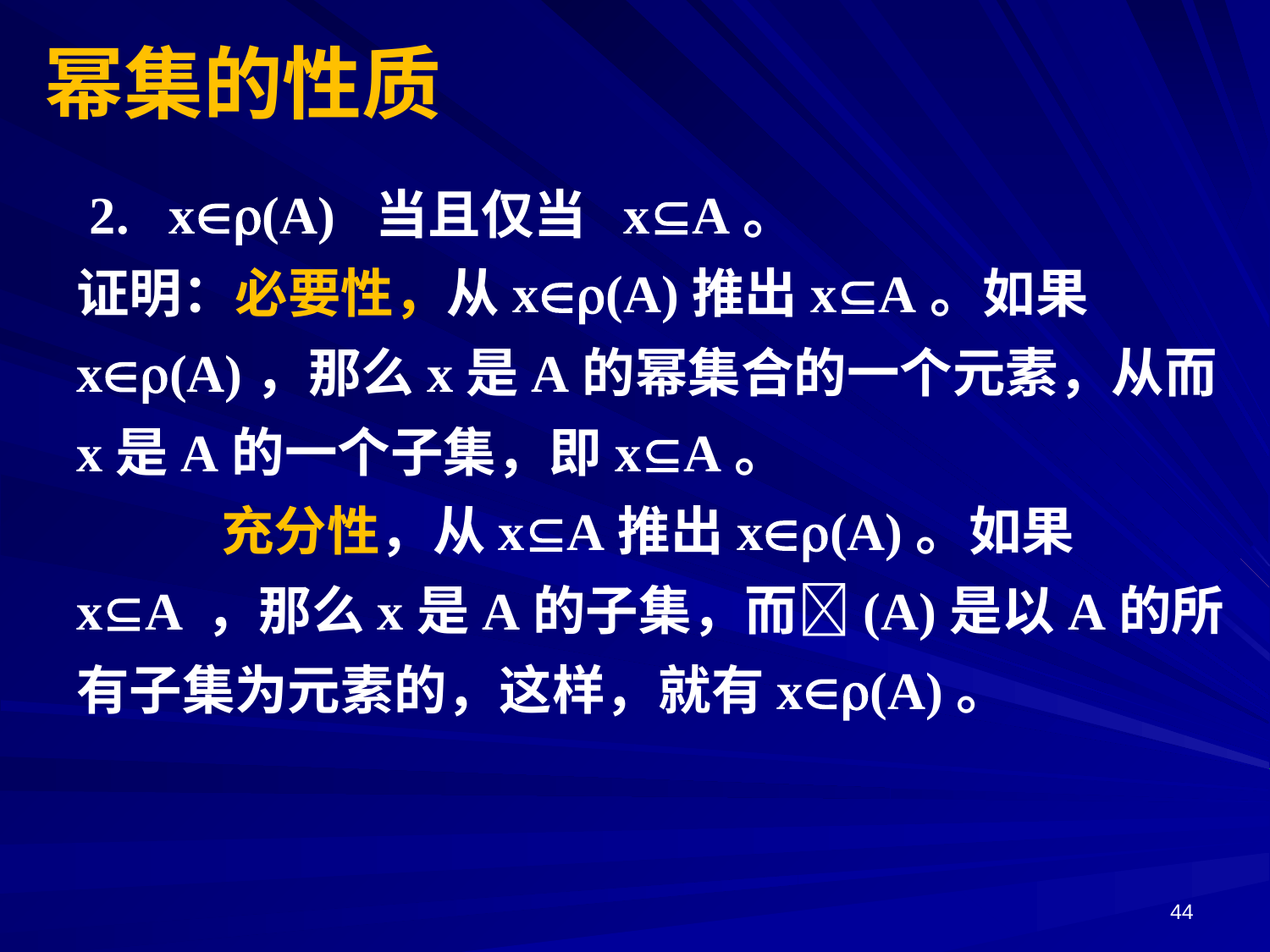

幂集的性质
	 2.   x∈ρ(A)  当且仅当  x⊆A。
      证明：必要性，从x∈ρ(A)推出x⊆A。如果x∈ρ(A)，那么x是A的幂集合的一个元素，从而x是A的一个子集，即x⊆A。
                  充分性，从x⊆A推出x∈ρ(A)。如果x⊆A ，那么x是A的子集，而ρ(A)是以A的所有子集为元素的，这样，就有x∈ρ(A)。
44